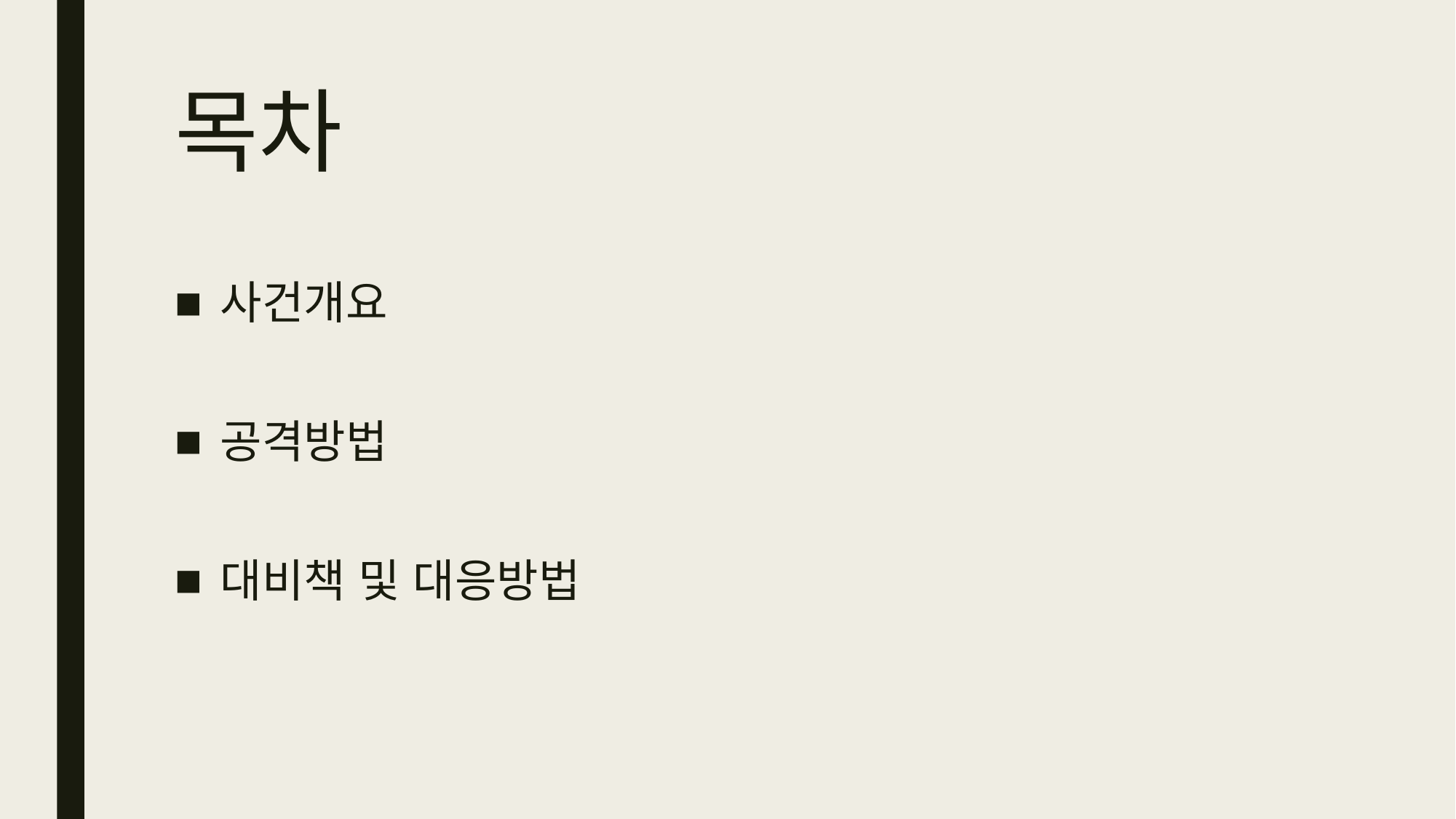

# 목차
사건개요

공격방법

대비책 및 대응방법